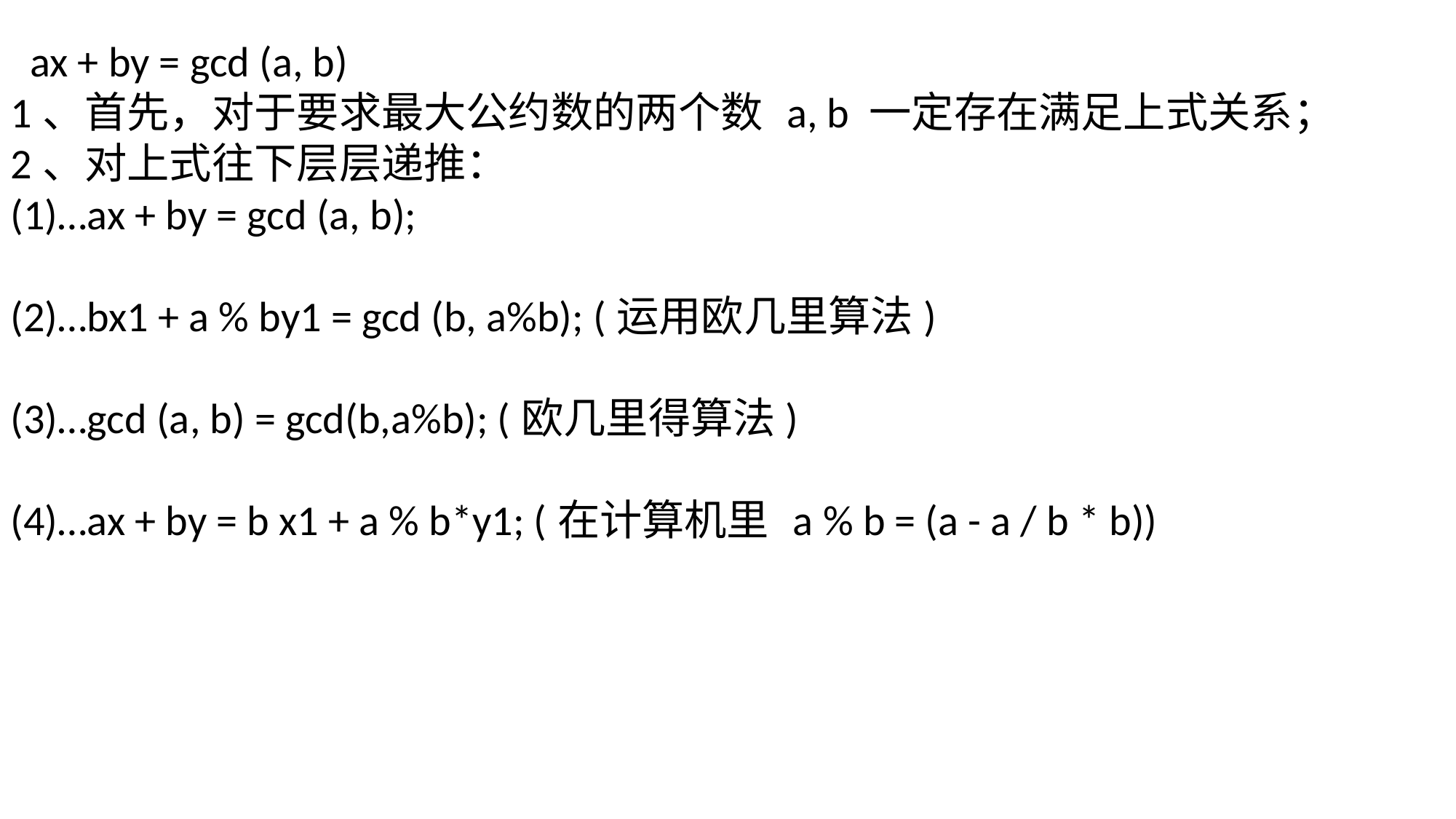

​ ax + by = gcd (a, b)
1、首先，对于要求最大公约数的两个数 a, b 一定存在满足上式关系；
2、对上式往下层层递推：
(1)…ax + by = gcd (a, b);

(2)…bx1 + a % by1 = gcd (b, a%b); (运用欧几里算法)

(3)…gcd (a, b) = gcd(b,a%b); (欧几里得算法)

(4)…ax + by = b x1 + a % b*y1; (在计算机里 a % b = (a - a / b * b))